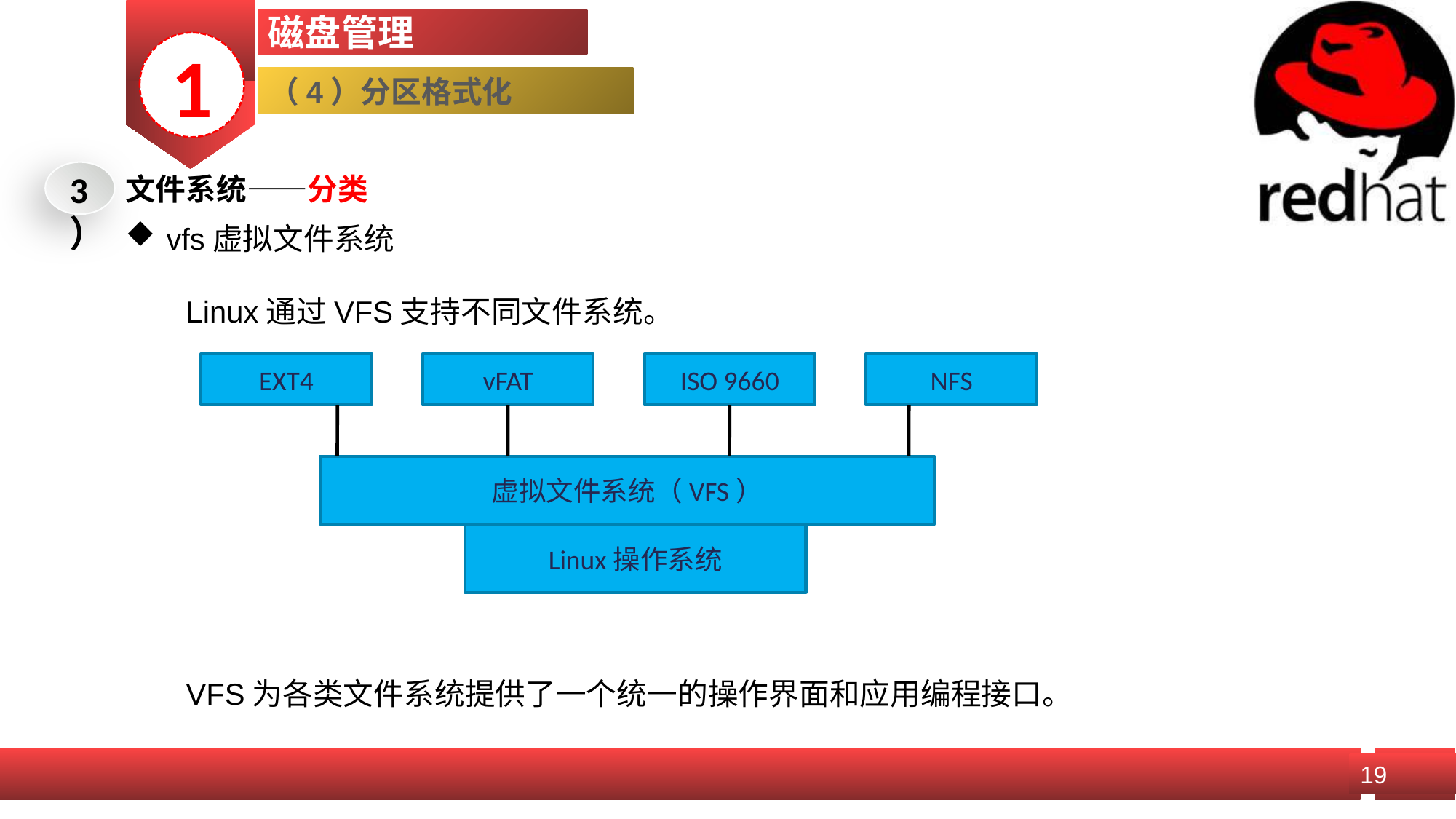

磁盘管理
1
（4）分区格式化
3）

文件系统——分类
vfs虚拟文件系统
Linux通过VFS支持不同文件系统。

VFS为各类文件系统提供了一个统一的操作界面和应用编程接口。
EXT4
vFAT
ISO 9660
NFS
虚拟文件系统（VFS）
Linux操作系统